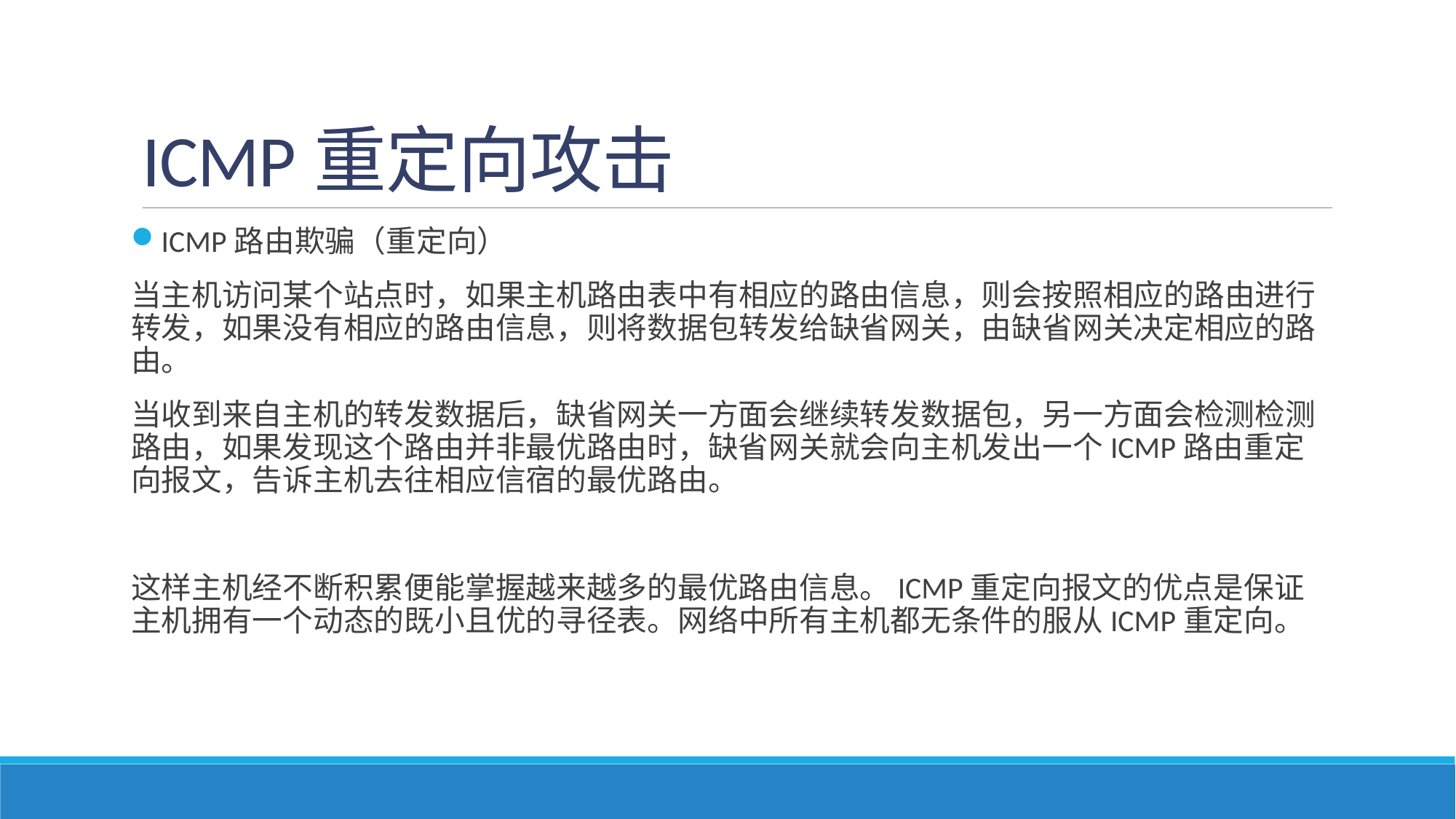

# ICMP重定向攻击
ICMP路由欺骗（重定向）
当主机访问某个站点时，如果主机路由表中有相应的路由信息，则会按照相应的路由进行转发，如果没有相应的路由信息，则将数据包转发给缺省网关，由缺省网关决定相应的路由。
当收到来自主机的转发数据后，缺省网关一方面会继续转发数据包，另一方面会检测检测路由，如果发现这个路由并非最优路由时，缺省网关就会向主机发出一个ICMP路由重定向报文，告诉主机去往相应信宿的最优路由。

这样主机经不断积累便能掌握越来越多的最优路由信息。ICMP重定向报文的优点是保证主机拥有一个动态的既小且优的寻径表。网络中所有主机都无条件的服从ICMP重定向。